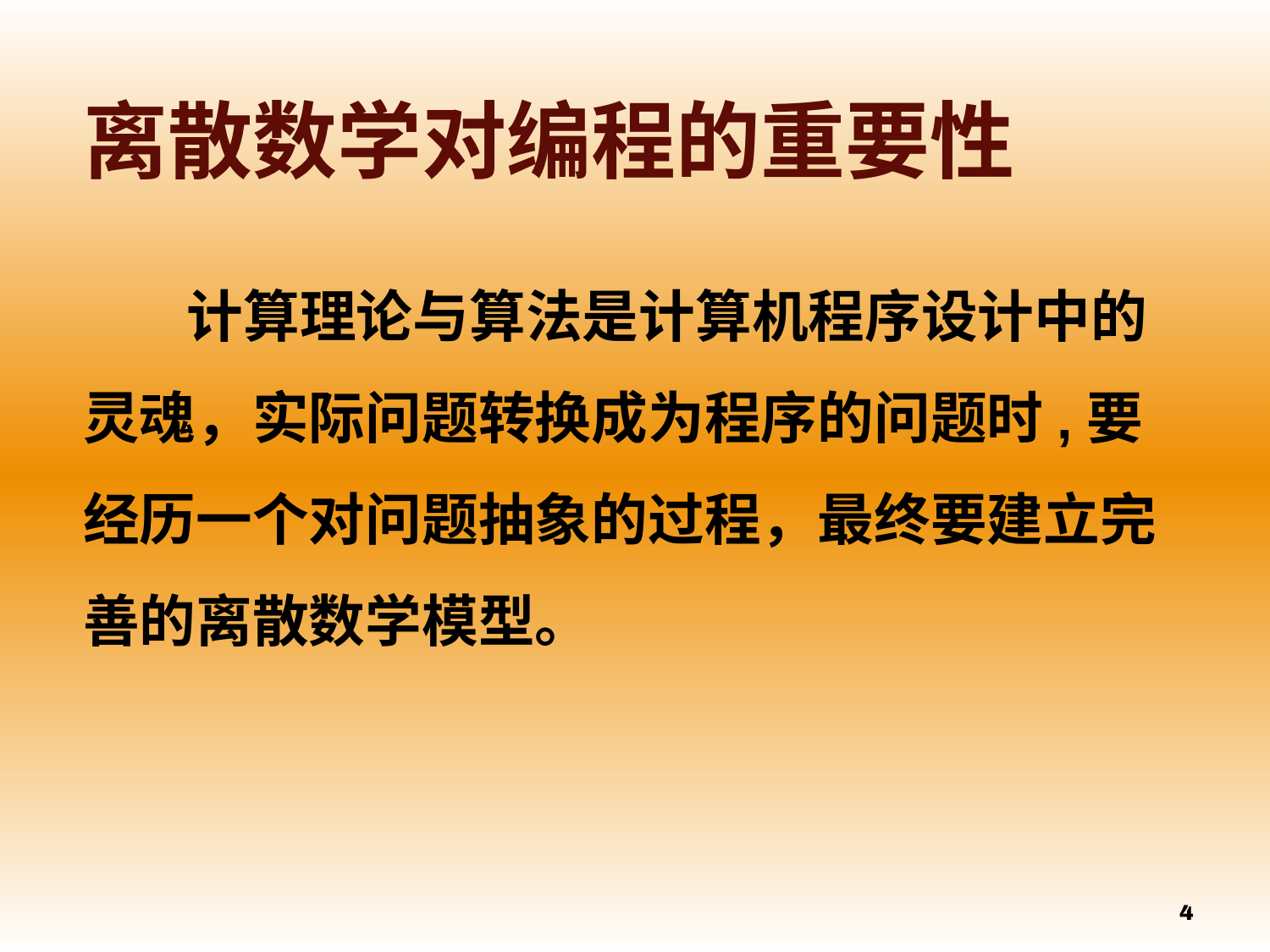

# 离散数学对编程的重要性
       计算理论与算法是计算机程序设计中的灵魂，实际问题转换成为程序的问题时,要经历一个对问题抽象的过程，最终要建立完善的离散数学模型。

4